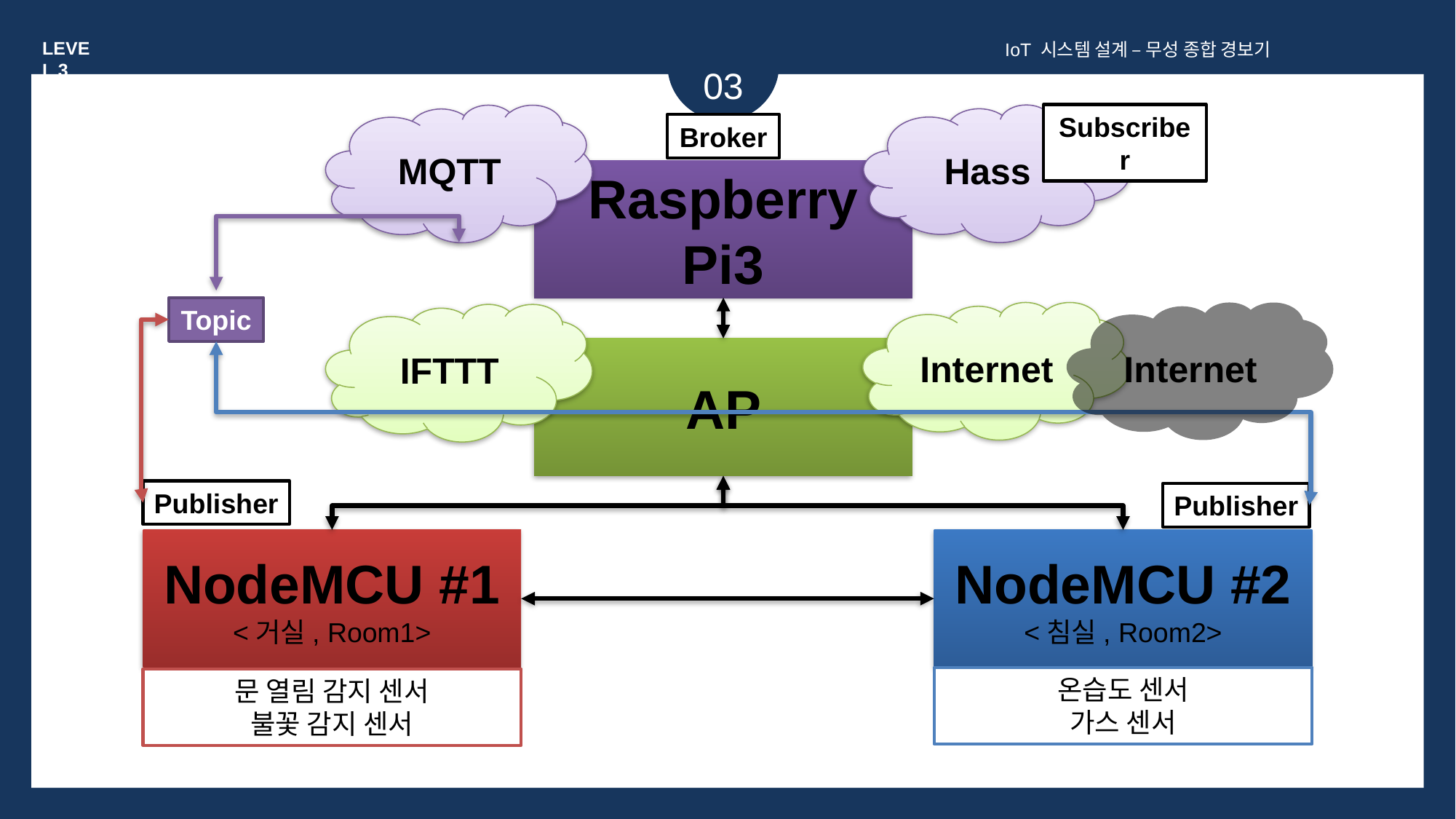

LEVEL 3
IoT 시스템 설계 – 무성 종합 경보기
03

Subscriber
Hass
MQTT
Broker
Raspberry Pi3
Topic
Internet
Internet
IFTTT
AP
Publisher
Publisher
NodeMCU #1
<거실, Room1>
NodeMCU #2
<침실, Room2>
온습도 센서
가스 센서
문 열림 감지 센서
불꽃 감지 센서